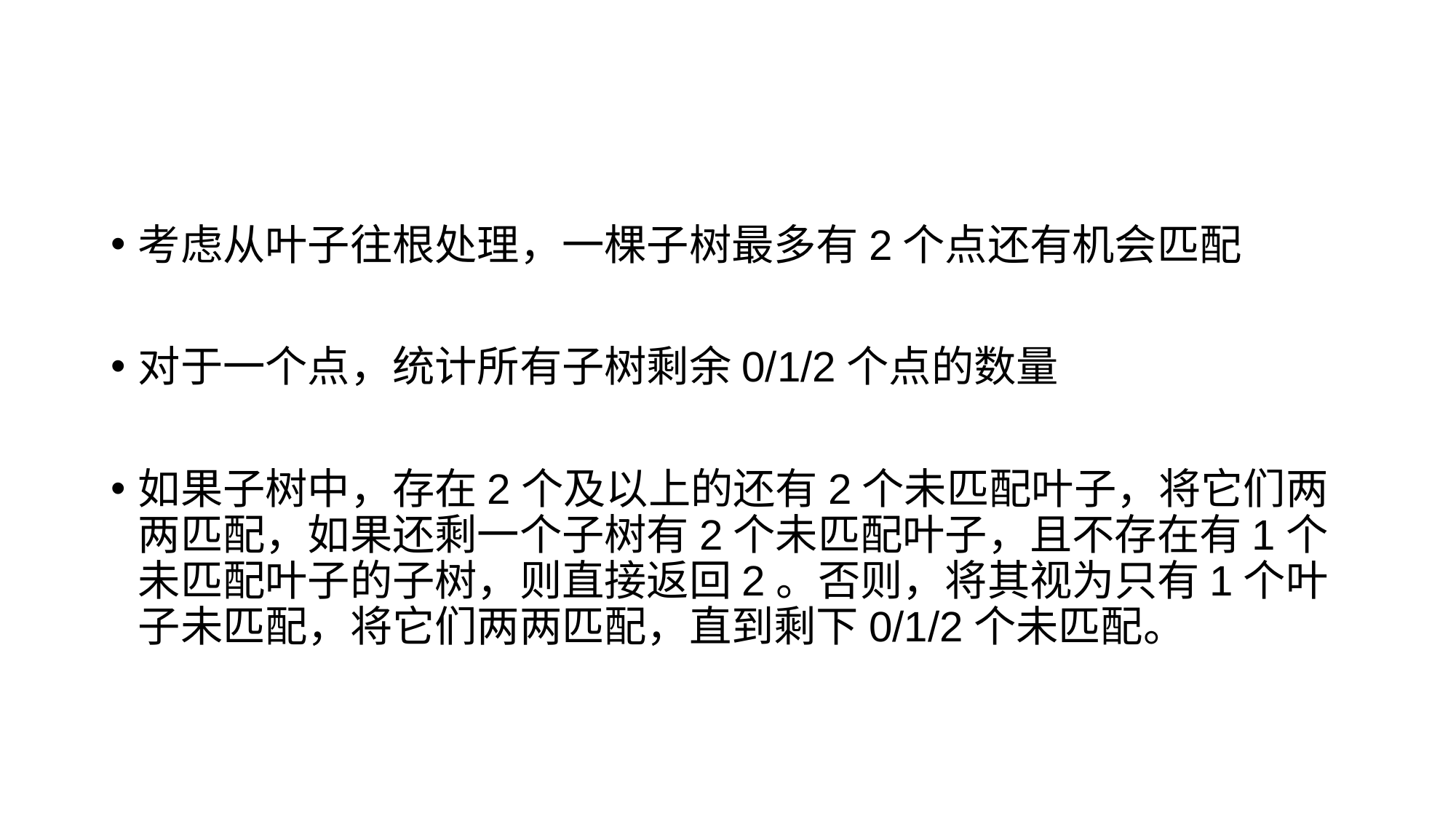

考虑从叶子往根处理，一棵子树最多有2个点还有机会匹配

对于一个点，统计所有子树剩余0/1/2个点的数量

如果子树中，存在2个及以上的还有2个未匹配叶子，将它们两两匹配，如果还剩一个子树有2个未匹配叶子，且不存在有1个未匹配叶子的子树，则直接返回2。否则，将其视为只有1个叶子未匹配，将它们两两匹配，直到剩下0/1/2个未匹配。